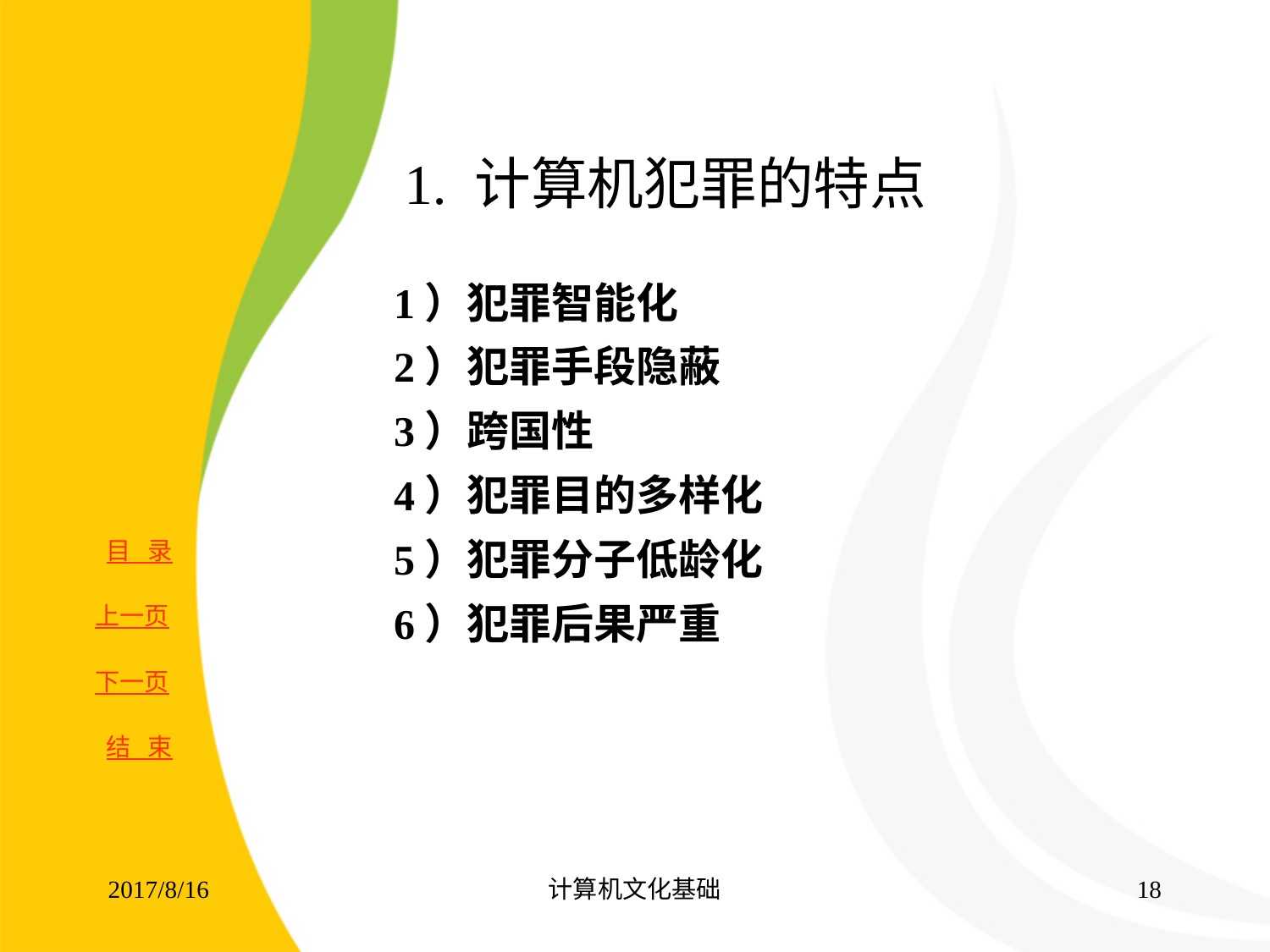

# 1. 计算机犯罪的特点
  1）犯罪智能化
  2）犯罪手段隐蔽
  3）跨国性
  4）犯罪目的多样化
  5）犯罪分子低龄化
  6）犯罪后果严重

2017/8/16
计算机文化基础
18